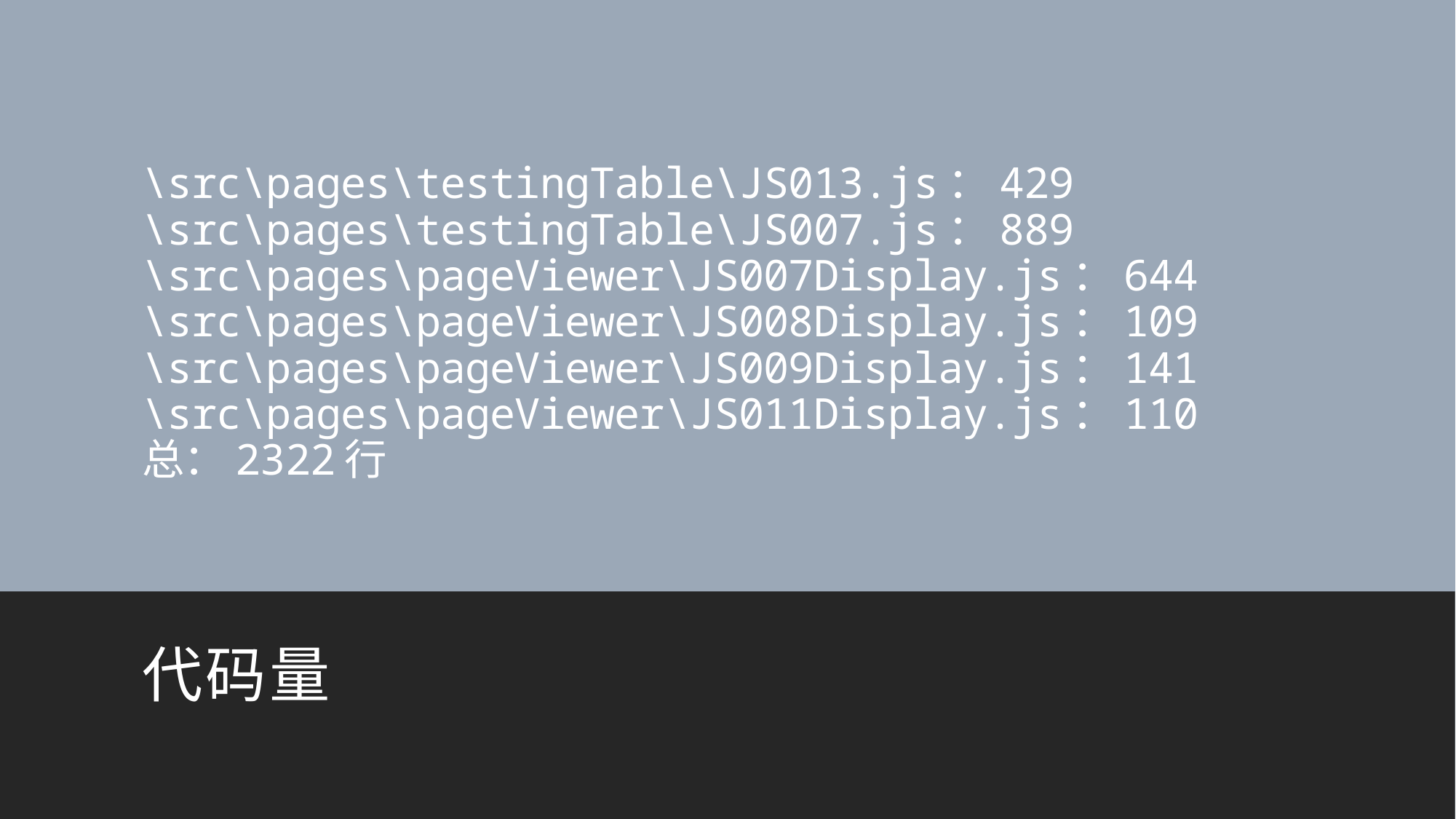

# \src\pages\testingTable\JS013.js：429 \src\pages\testingTable\JS007.js：889 \src\pages\pageViewer\JS007Display.js：644 \src\pages\pageViewer\JS008Display.js：109 \src\pages\pageViewer\JS009Display.js：141 \src\pages\pageViewer\JS011Display.js：110 总：2322行

代码量